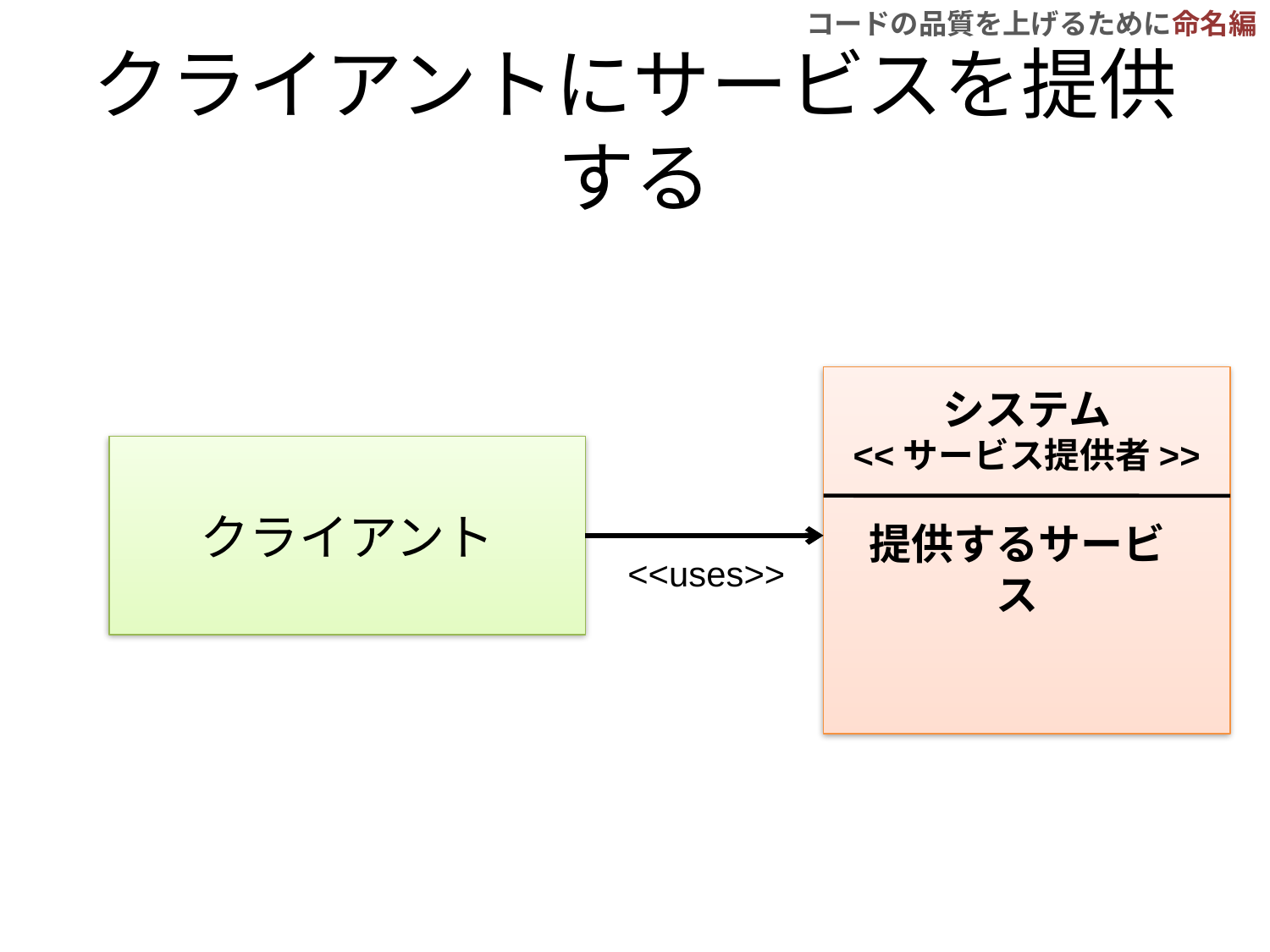

# クライアントにサービスを提供する

システム
<<サービス提供者>>
クライアント
提供するサービス
<<uses>>